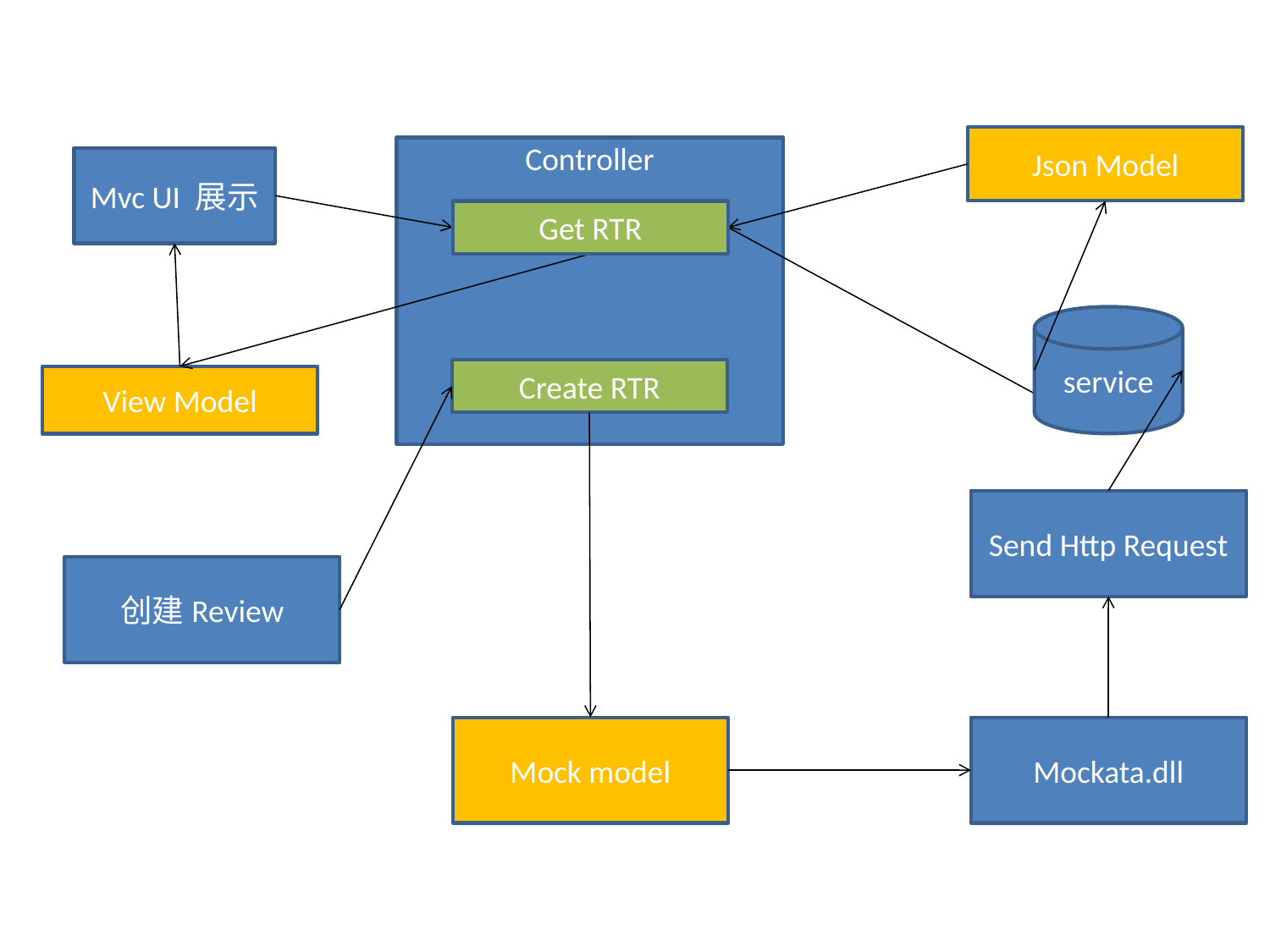

Json Model
Controller

Mvc UI 展示
Get RTR
service
Create RTR
View Model
Send Http Request
创建Review
Mock model
Mockata.dll